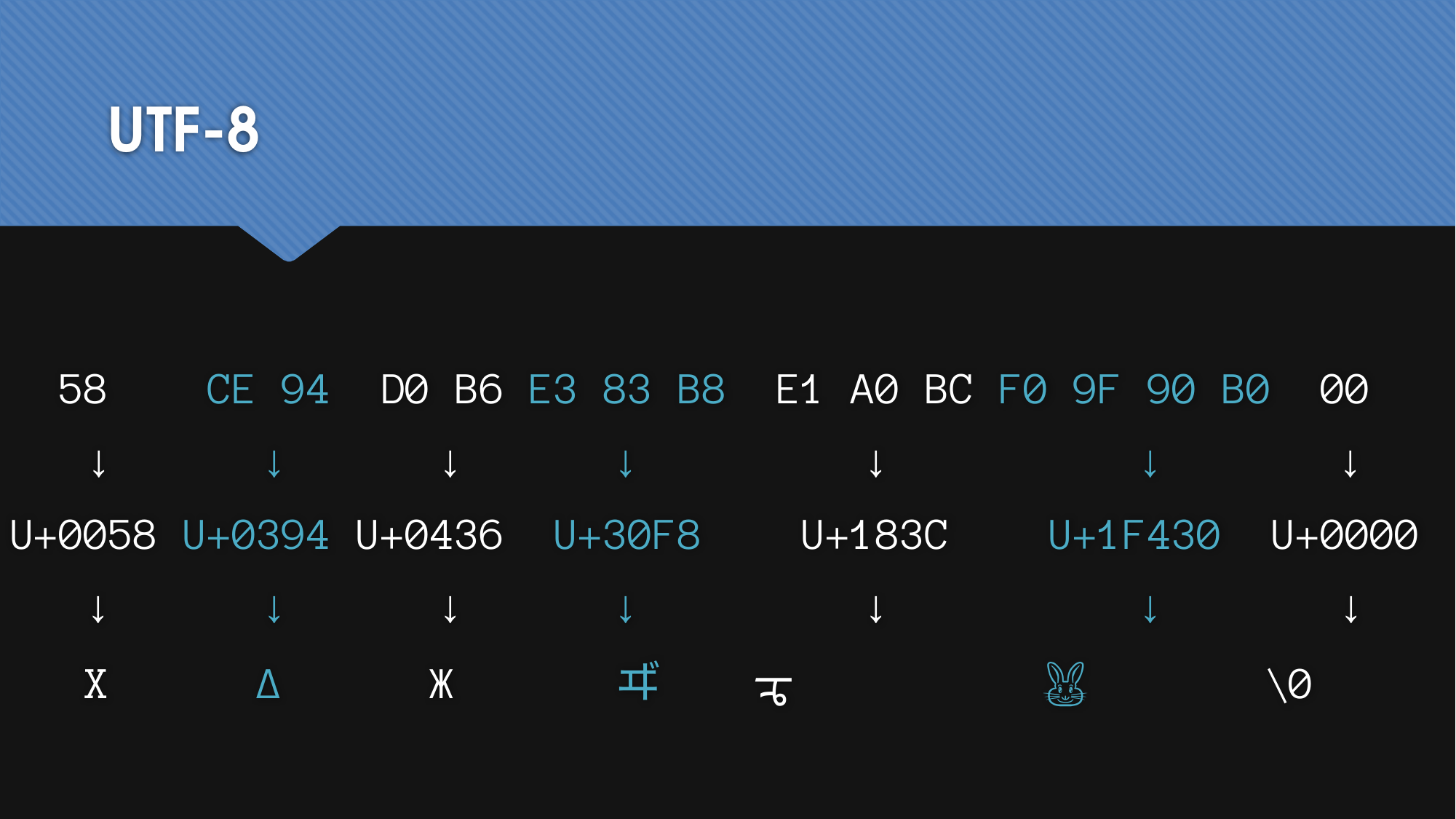

# UTF-8
  58    CE 94  D0 B6 E3 83 B8  E1 A0 BC F0 9F 90 B0  00
   ↓      ↓      ↓      ↓         ↓          ↓       ↓
U+0058 U+0394 U+0436  U+30F8    U+183C    U+1F430  U+0000
   ↓      ↓      ↓      ↓         ↓          ↓       ↓
   X      Δ      Ж      ヸ        ᠼ          🐰       \0